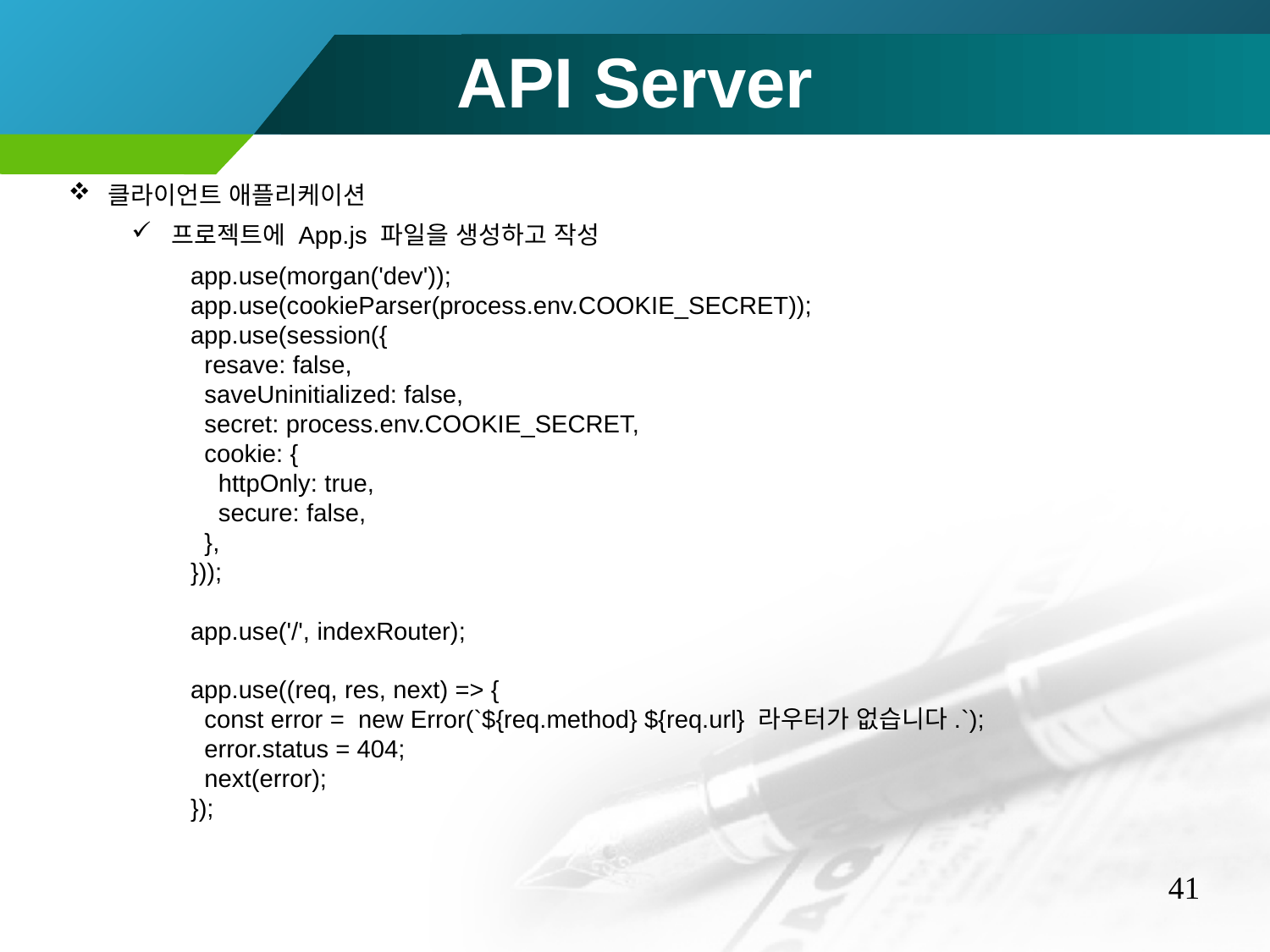

API Server
클라이언트 애플리케이션
프로젝트에 App.js 파일을 생성하고 작성
app.use(morgan('dev'));
app.use(cookieParser(process.env.COOKIE_SECRET));
app.use(session({
  resave: false,
  saveUninitialized: false,
  secret: process.env.COOKIE_SECRET,
  cookie: {
    httpOnly: true,
    secure: false,
  },
}));

app.use('/', indexRouter);

app.use((req, res, next) => {
  const error =  new Error(`${req.method} ${req.url} 라우터가 없습니다.`);
  error.status = 404;
  next(error);
});
41